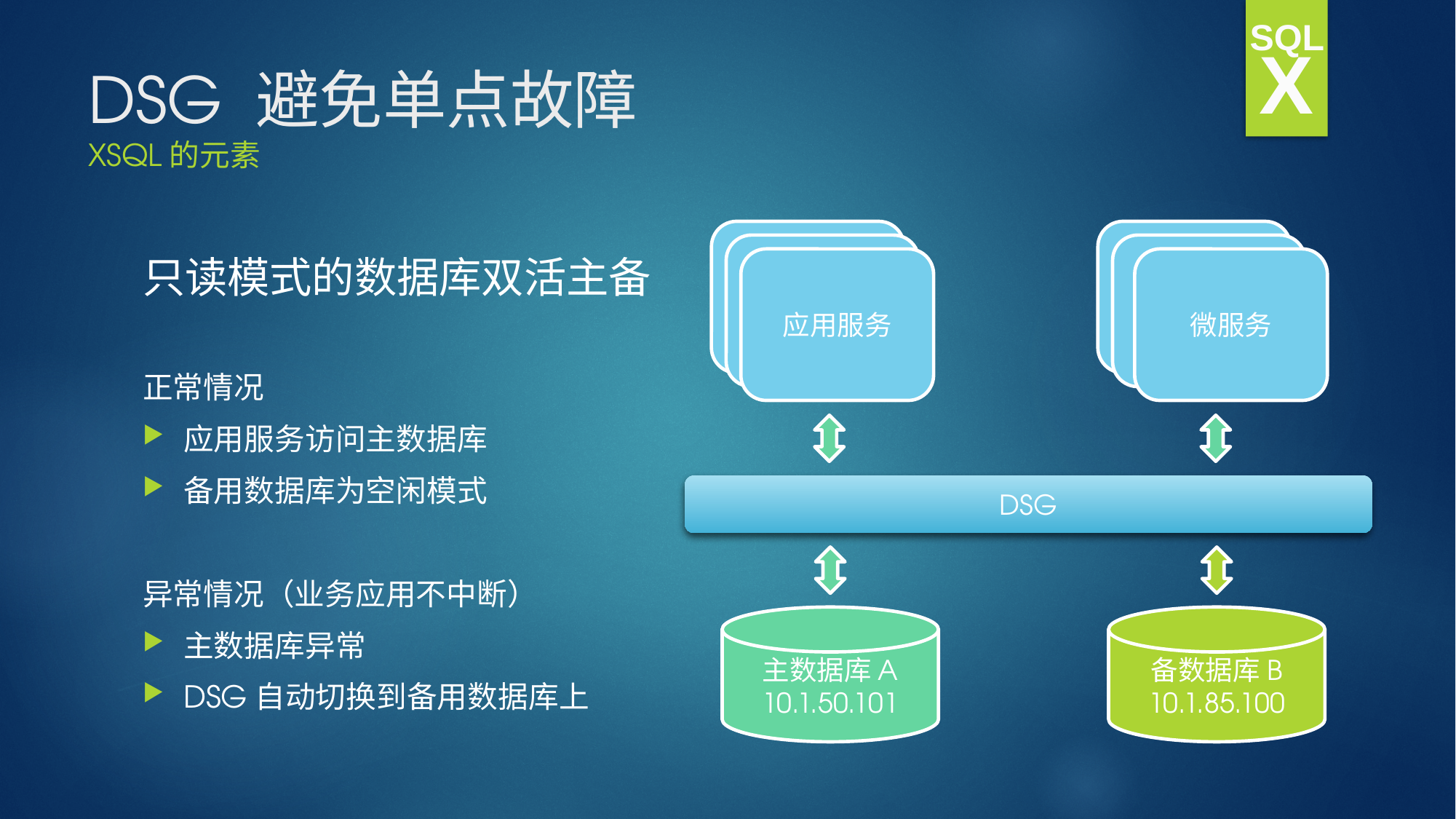

SQL
X
# DSG 避免单点故障 XSQL的元素
应用服务
微服务
应用服务
微服务
只读模式的数据库双活主备

正常情况
应用服务访问主数据库
备用数据库为空闲模式

异常情况（业务应用不中断）
主数据库异常
DSG自动切换到备用数据库上

应用服务
微服务

DSG

主数据库A
10.1.50.101
备数据库B
10.1.85.100